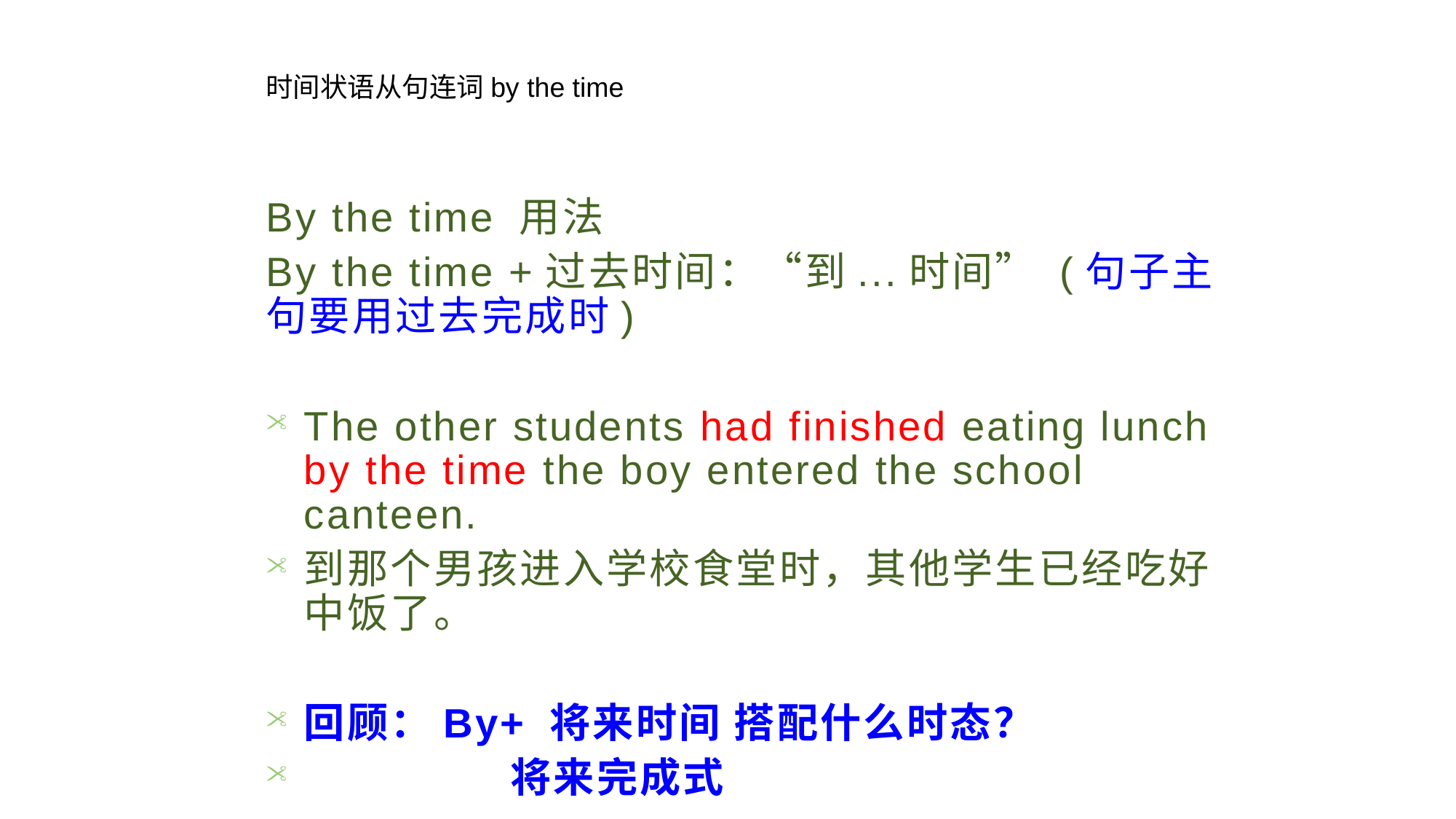

时间状语从句连词by the time
By the time 用法
By the time +过去时间：“到...时间” (句子主句要用过去完成时)

The other students had finished eating lunch by the time the boy entered the school canteen.
到那个男孩进入学校食堂时，其他学生已经吃好中饭了。

回顾：By+ 将来时间 搭配什么时态？
                 将来完成式